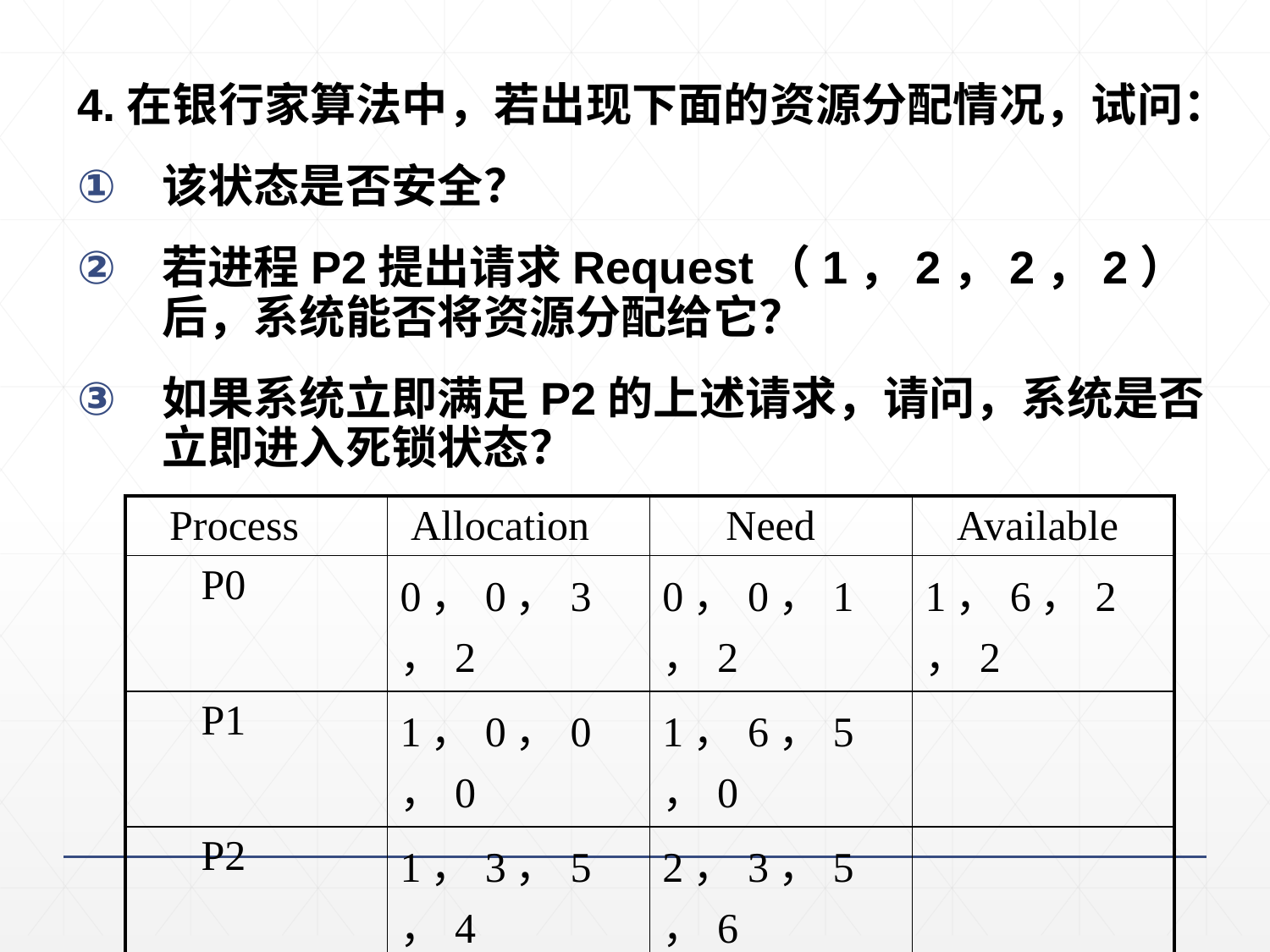

195
4.在银行家算法中，若出现下面的资源分配情况，试问：
该状态是否安全？
若进程P2提出请求Request（1，2，2，2）后，系统能否将资源分配给它？
如果系统立即满足P2的上述请求，请问，系统是否立即进入死锁状态？
| Process | Allocation | Need | Available |
| --- | --- | --- | --- |
| P0 | 0，0，3，2 | 0，0，1，2 | 1，6，2，2 |
| P1 | 1，0，0，0 | 1，6，5，0 |  |
| P2 | 1，3，5，4 | 2，3，5，6 |  |
| P3 | 0，0，3，2 | 0，6，5，2 |  |
| P4 | 0，0，1，4 | 0，6，5，6 |  |